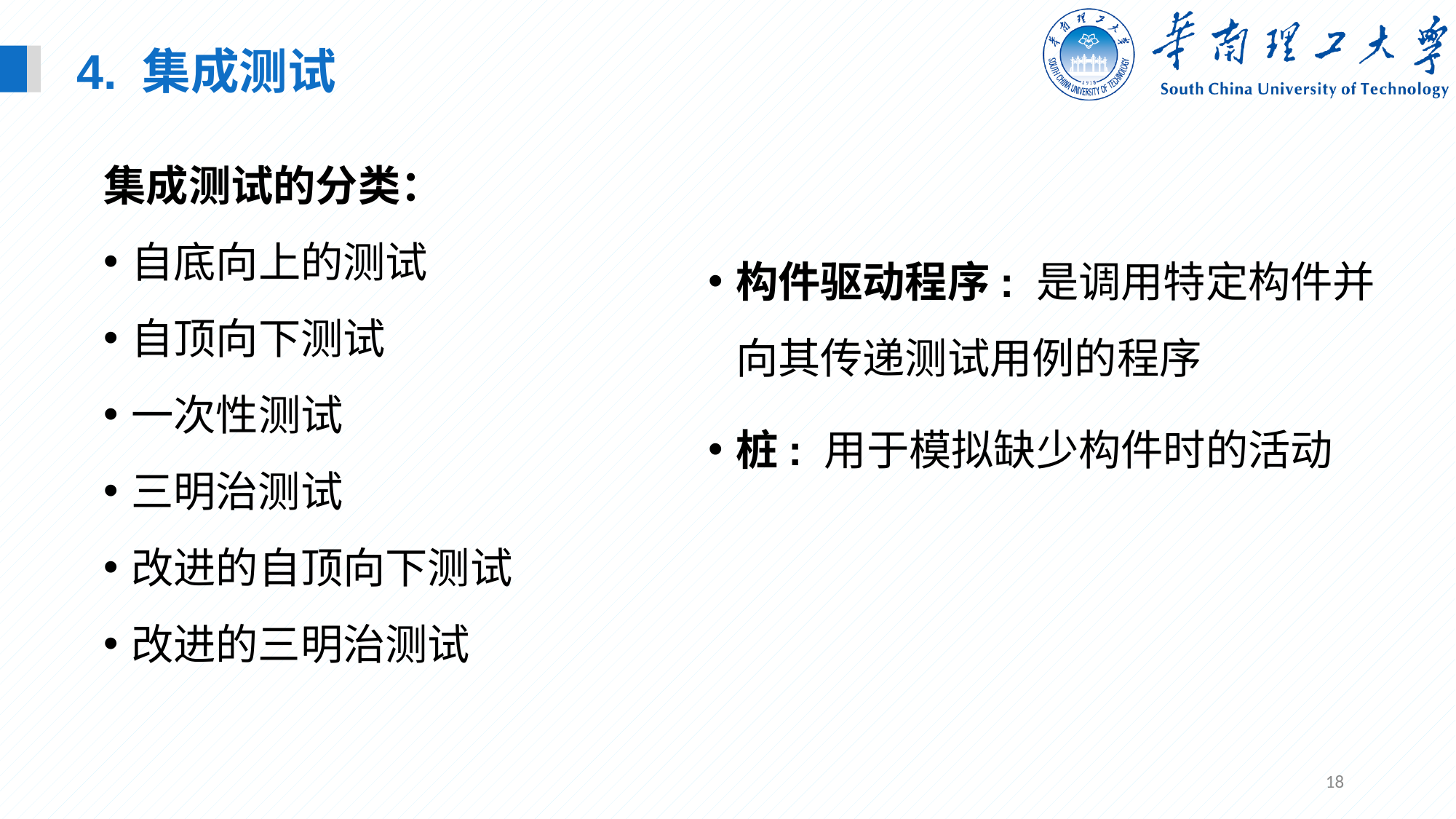

4. 集成测试
集成测试的分类：
自底向上的测试
自顶向下测试
一次性测试
三明治测试
改进的自顶向下测试
改进的三明治测试
构件驱动程序: 是调用特定构件并向其传递测试用例的程序
桩: 用于模拟缺少构件时的活动
18